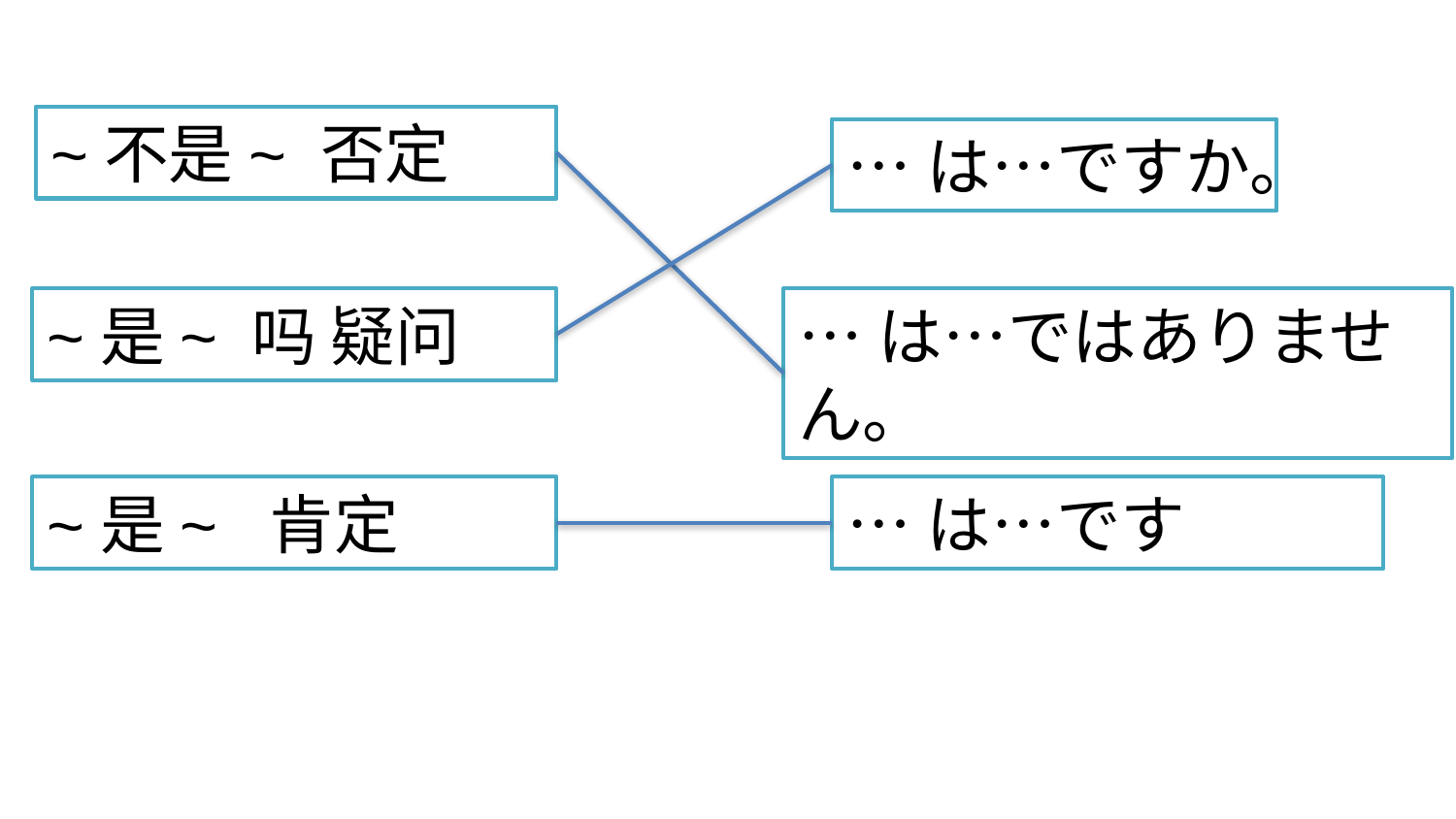

~不是~ 否定
…は…ですか。
~是~ 吗 疑问
…は…ではありません。
~是~  肯定
…は…です